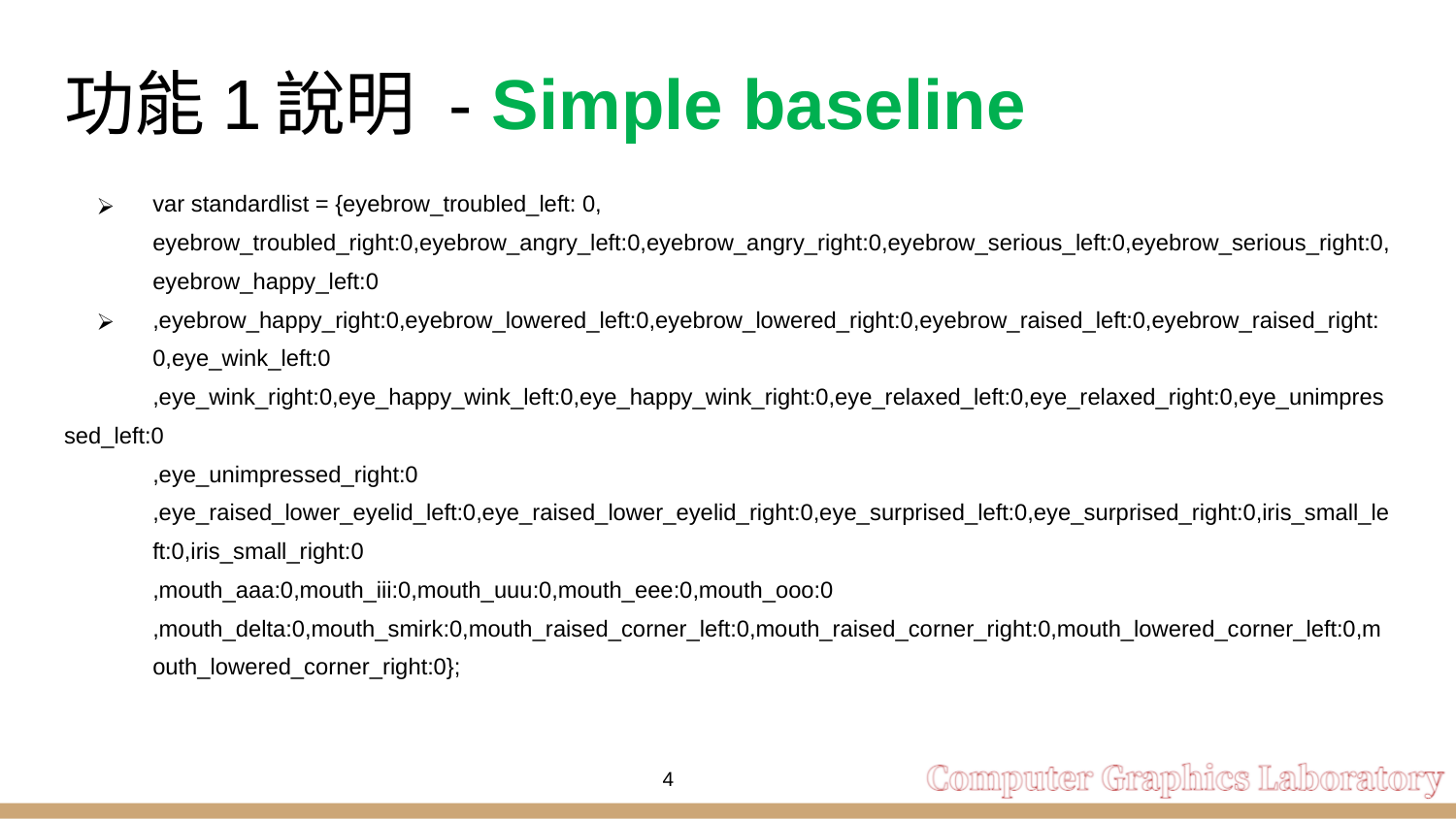

# 功能1說明 - Simple baseline
var standardlist = {eyebrow_troubled_left: 0, eyebrow_troubled_right:0,eyebrow_angry_left:0,eyebrow_angry_right:0,eyebrow_serious_left:0,eyebrow_serious_right:0,eyebrow_happy_left:0
,eyebrow_happy_right:0,eyebrow_lowered_left:0,eyebrow_lowered_right:0,eyebrow_raised_left:0,eyebrow_raised_right:0,eye_wink_left:0
,eye_wink_right:0,eye_happy_wink_left:0,eye_happy_wink_right:0,eye_relaxed_left:0,eye_relaxed_right:0,eye_unimpressed_left:0
,eye_unimpressed_right:0
,eye_raised_lower_eyelid_left:0,eye_raised_lower_eyelid_right:0,eye_surprised_left:0,eye_surprised_right:0,iris_small_left:0,iris_small_right:0
,mouth_aaa:0,mouth_iii:0,mouth_uuu:0,mouth_eee:0,mouth_ooo:0					,mouth_delta:0,mouth_smirk:0,mouth_raised_corner_left:0,mouth_raised_corner_right:0,mouth_lowered_corner_left:0,mouth_lowered_corner_right:0};

4